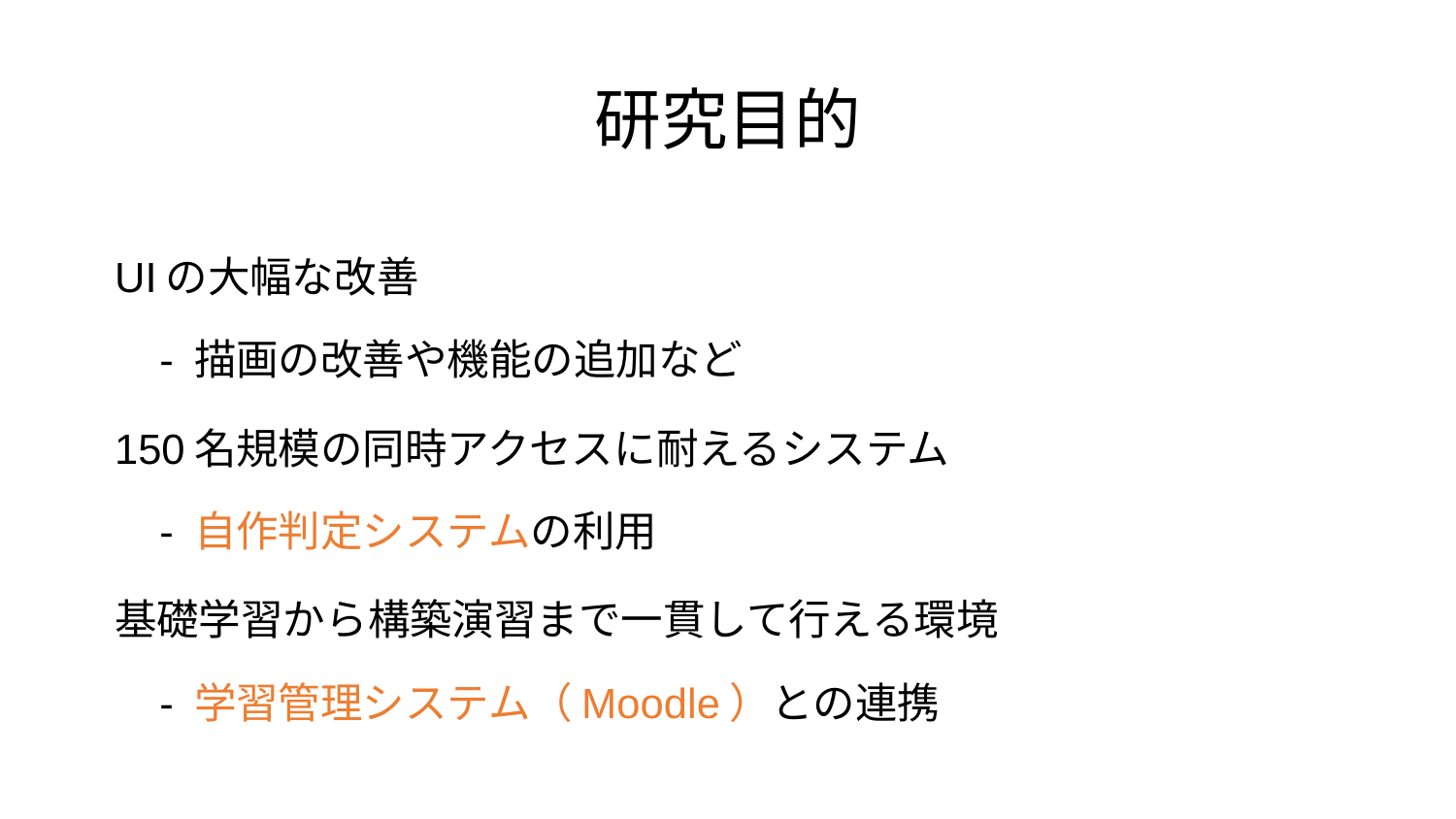

# 研究目的
UIの大幅な改善
- 描画の改善や機能の追加など
150名規模の同時アクセスに耐えるシステム
- 自作判定システムの利用
基礎学習から構築演習まで一貫して行える環境
- 学習管理システム（Moodle）との連携